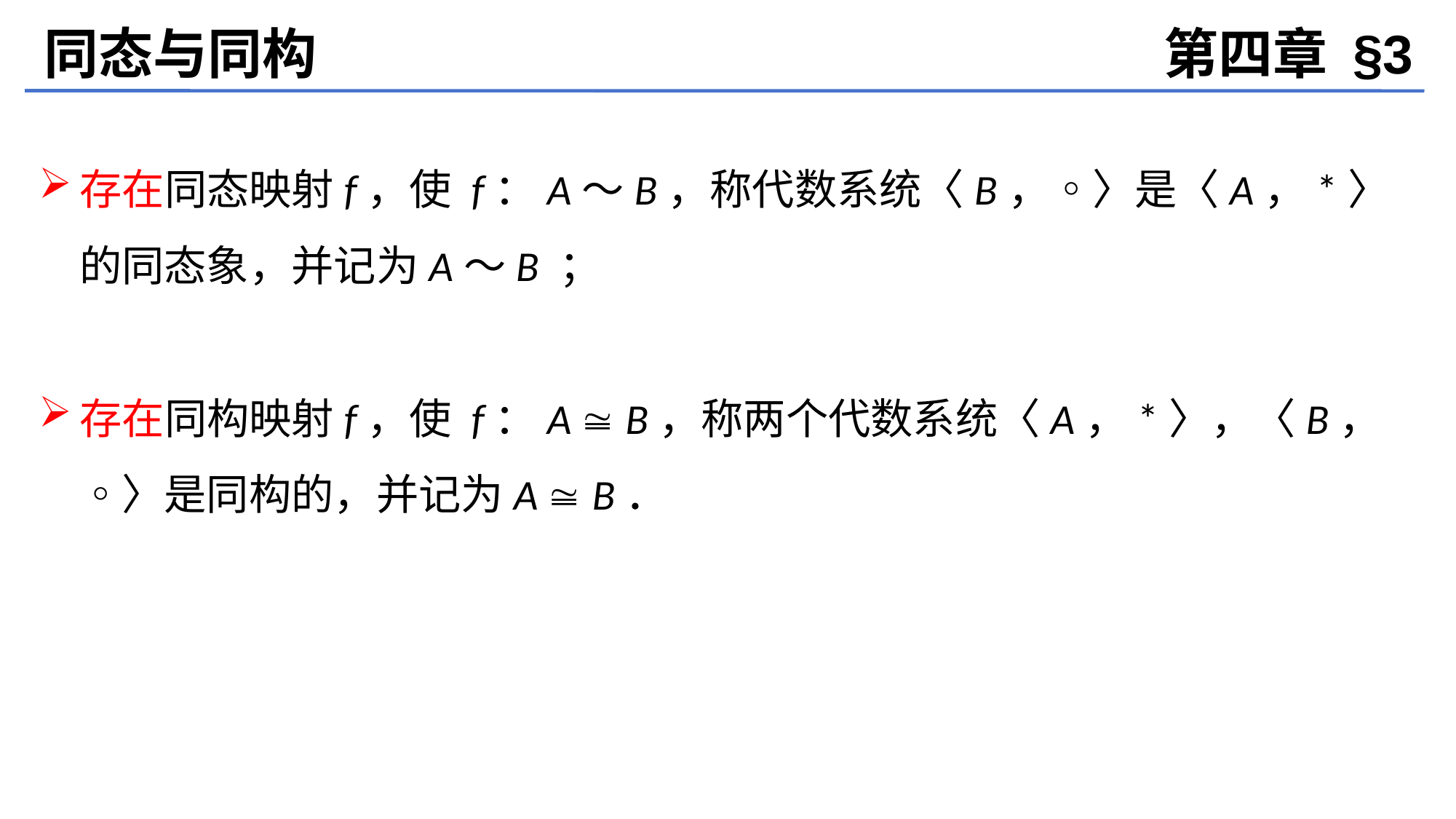

同态与同构
第四章 §3
存在同态映射f，使 f：A～B，称代数系统〈B，◦〉是〈A，*〉的同态象，并记为A～B ；

存在同构映射f，使 f：A ≅ B，称两个代数系统〈A，*〉，〈B，◦〉是同构的，并记为A ≅ B．